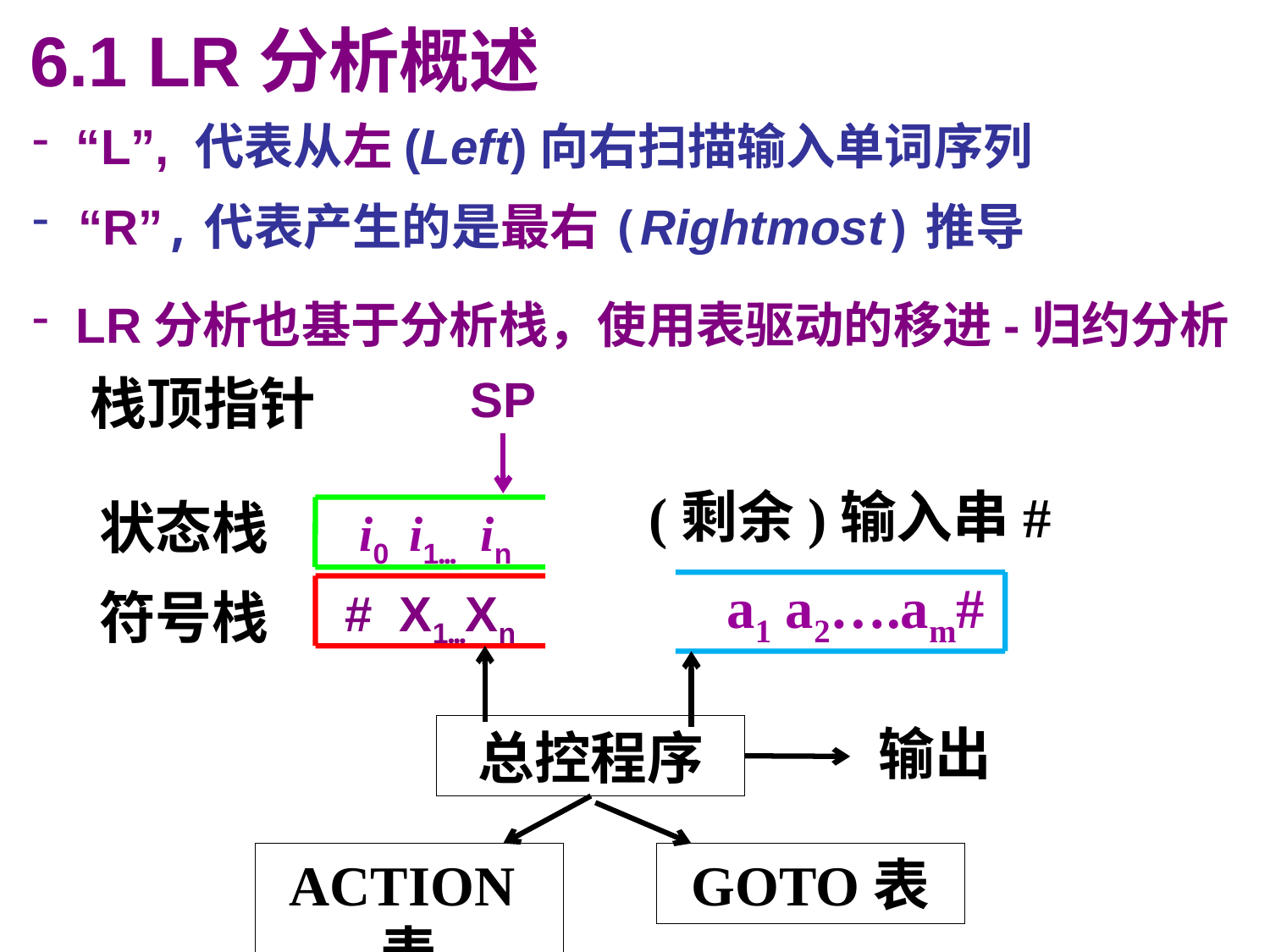

6.1 LR分析概述
  “L”, 代表从左(Left)向右扫描输入单词序列

 “R”,代表产生的是最右(Rightmost)推导
  LR分析也基于分析栈，使用表驱动的移进-归约分析
SP
栈顶指针

(剩余)输入串#
状态栈
i0  i1…  in

a1 a2….am#
符号栈
#  X1…Xn
输出
总控程序
ACTION表
GOTO表